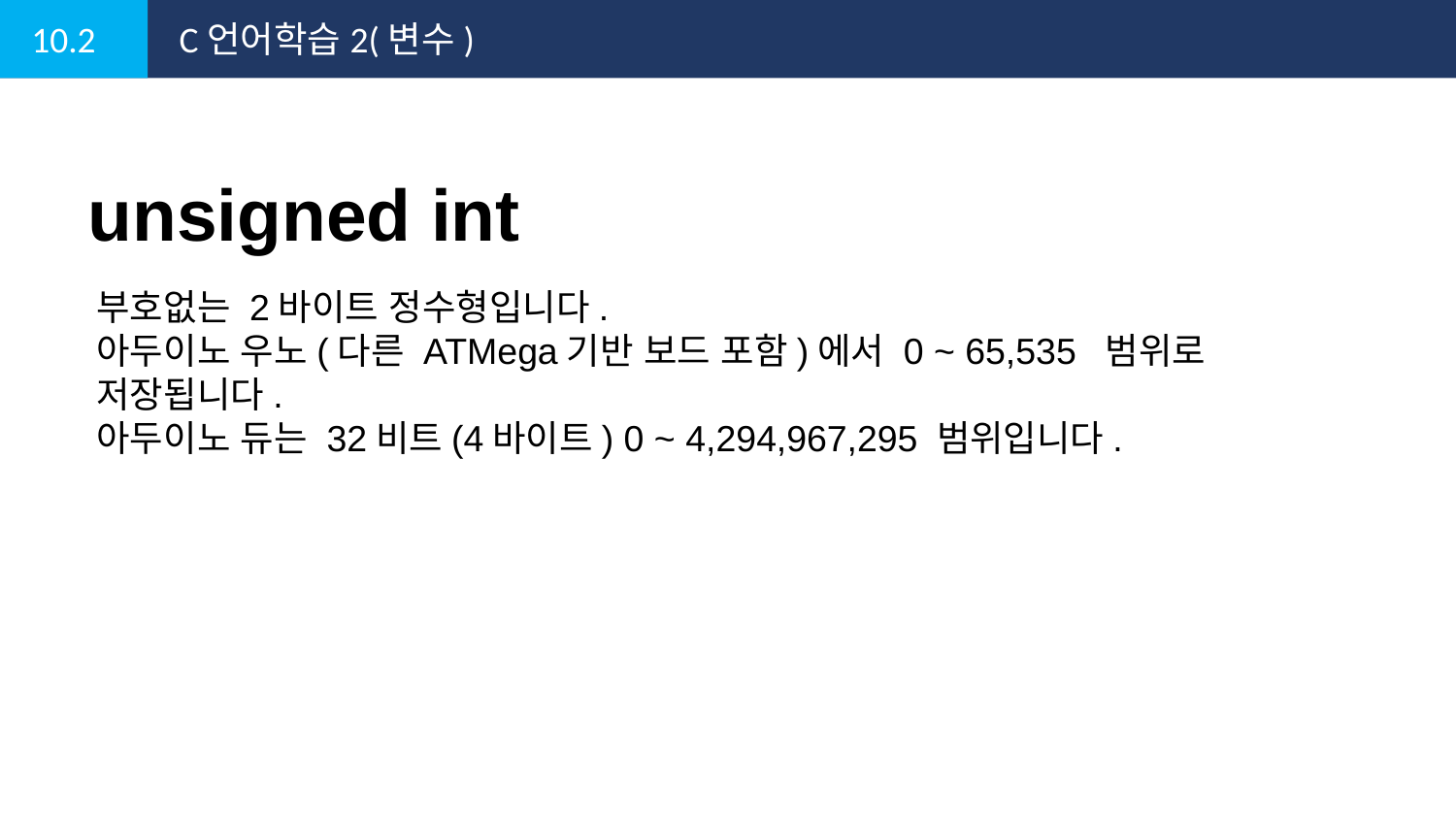

10.2
C언어학습2(변수)
unsigned int
부호없는 2바이트 정수형입니다.
아두이노 우노(다른 ATMega기반 보드 포함)에서 0 ~ 65,535  범위로 저장됩니다.
아두이노 듀는 32비트(4바이트) 0 ~ 4,294,967,295 범위입니다.